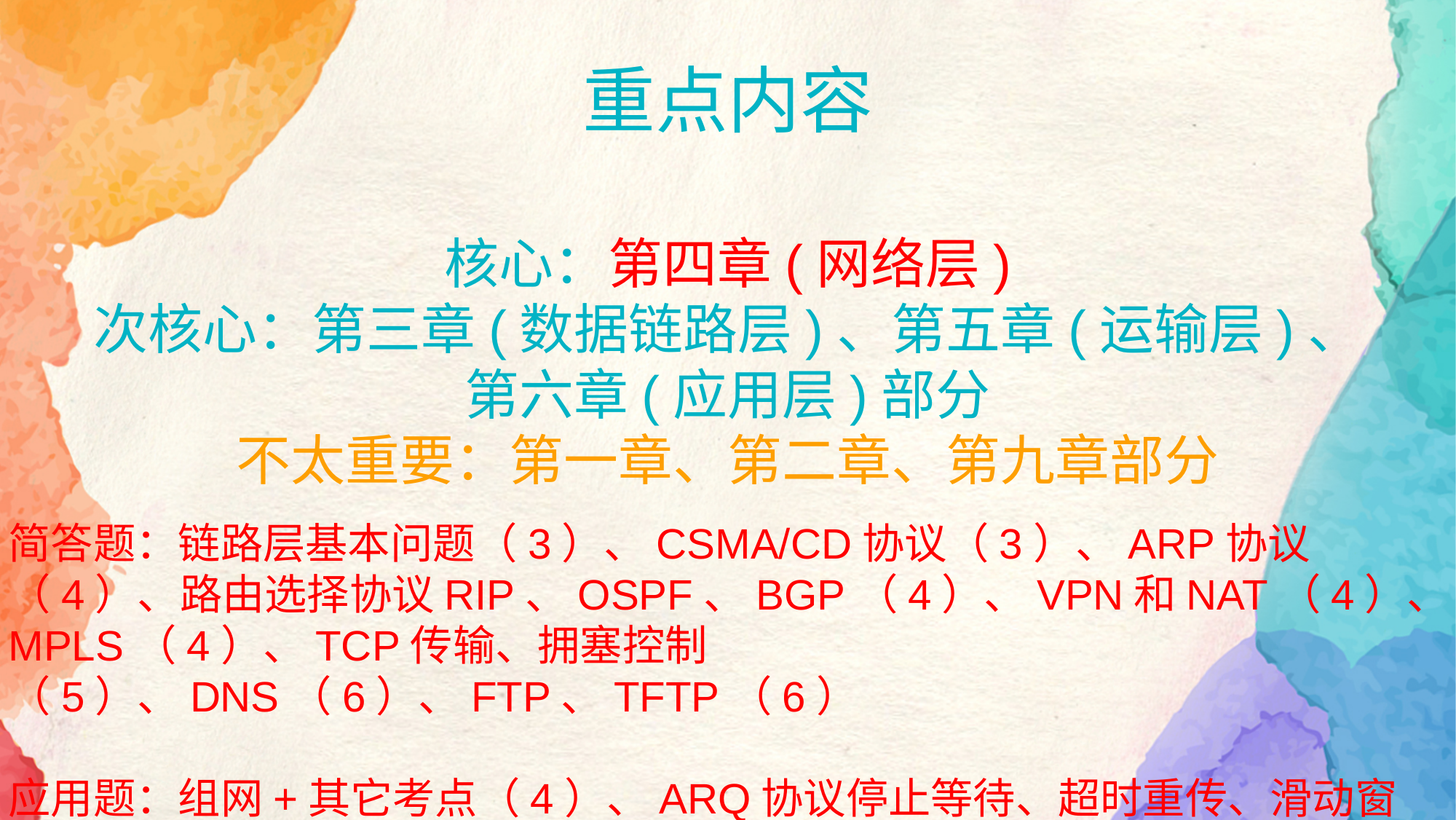

重点内容

核心：第四章(网络层)
次核心：第三章(数据链路层)、第五章(运输层)、
第六章(应用层)部分
不太重要：第一章、第二章、第九章部分

简答题：链路层基本问题（3）、CSMA/CD协议（3）、ARP协议（4）、路由选择协议RIP、OSPF、BGP（4）、VPN和NAT（4）、MPLS（4）、TCP传输、拥塞控制（5）、DNS（6）、FTP、TFTP（6）

应用题：组网+其它考点（4）、ARQ协议停止等待、超时重传、滑动窗口（5）